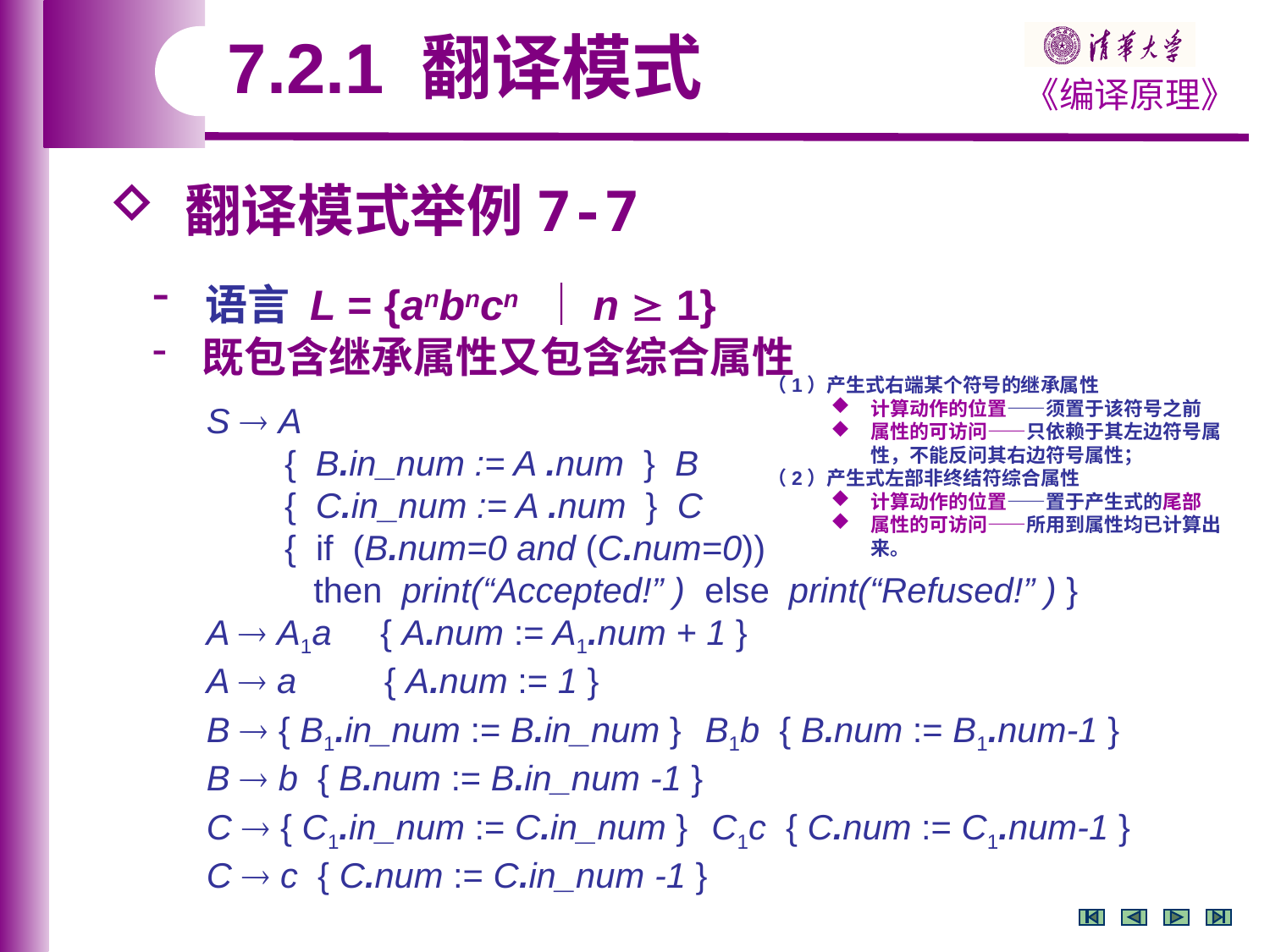

7.2.1 翻译模式
 翻译模式举例7-7
 语言 L = {anbncn ｜n ≥ 1}
 既包含继承属性又包含综合属性
（1）产生式右端某个符号的继承属性
计算动作的位置——须置于该符号之前
属性的可访问——只依赖于其左边符号属性，不能反问其右边符号属性；
（2）产生式左部非终结符综合属性
计算动作的位置——置于产生式的尾部
属性的可访问——所用到属性均已计算出来。
S → A
        {  B.in_num := A .num  }  B
        {  C.in_num := A .num  }  C
        {  if  (B.num=0 and (C.num=0))
           then  print(“Accepted!” )  else  print(“Refused!” ) }
A → A1a     { A.num := A1.num + 1 }
A → a         { A.num := 1 }
B → { B1.in_num := B.in_num }  B1b  { B.num := B1.num-1 }
B → b  { B.num := B.in_num -1 }
C → { C1.in_num := C.in_num }  C1c  { C.num := C1.num-1 }
C → c  { C.num := C.in_num -1 }